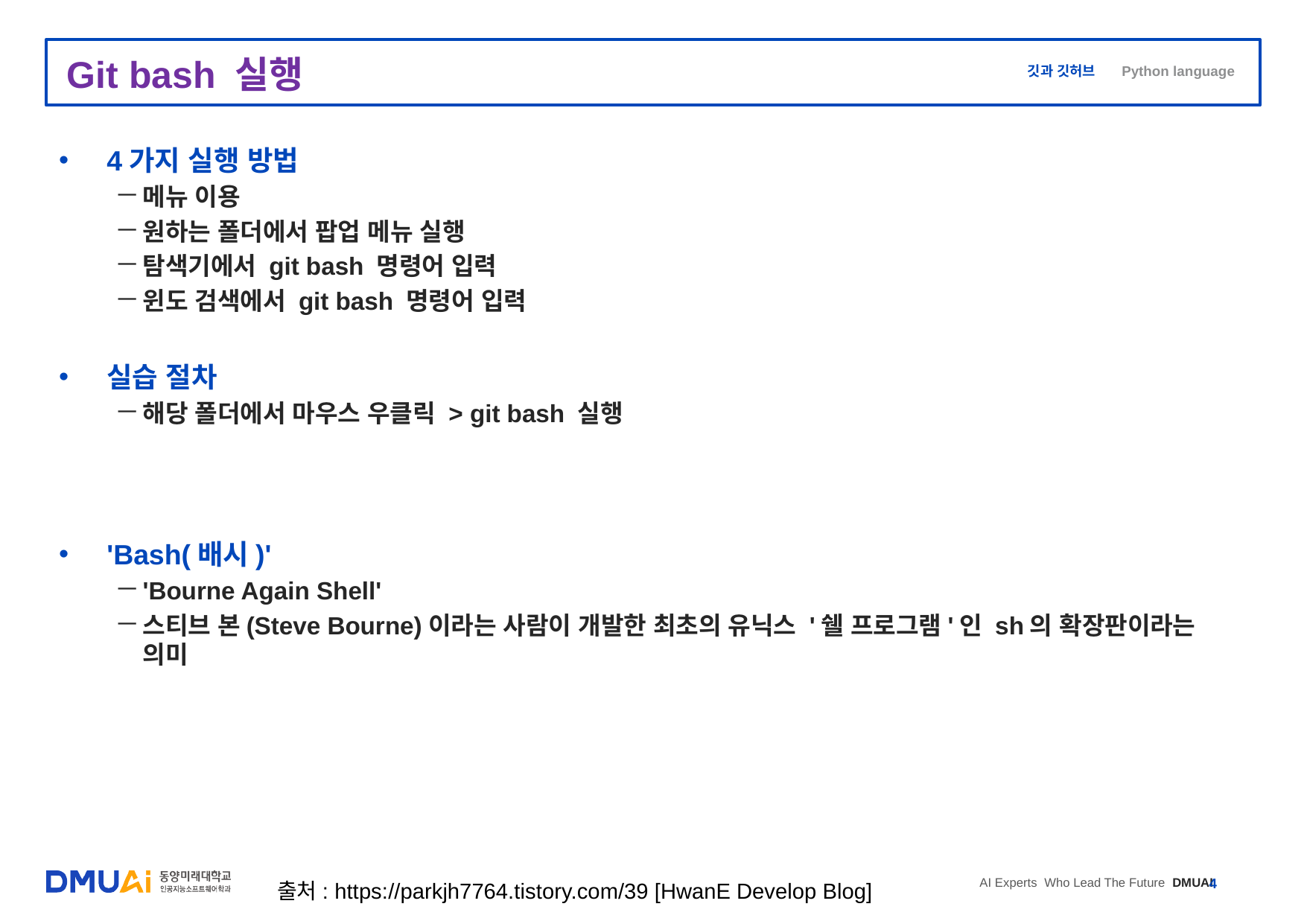

# Git bash 실행
4가지 실행 방법
메뉴 이용
원하는 폴더에서 팝업 메뉴 실행
탐색기에서 git bash 명령어 입력
윈도 검색에서 git bash 명령어 입력

실습 절차
해당 폴더에서 마우스 우클릭 > git bash 실행

'Bash(배시)'
'Bourne Again Shell'
스티브 본(Steve Bourne)이라는 사람이 개발한 최초의 유닉스 '쉘 프로그램'인 sh의 확장판이라는 의미

출처: https://parkjh7764.tistory.com/39 [HwanE Develop Blog]